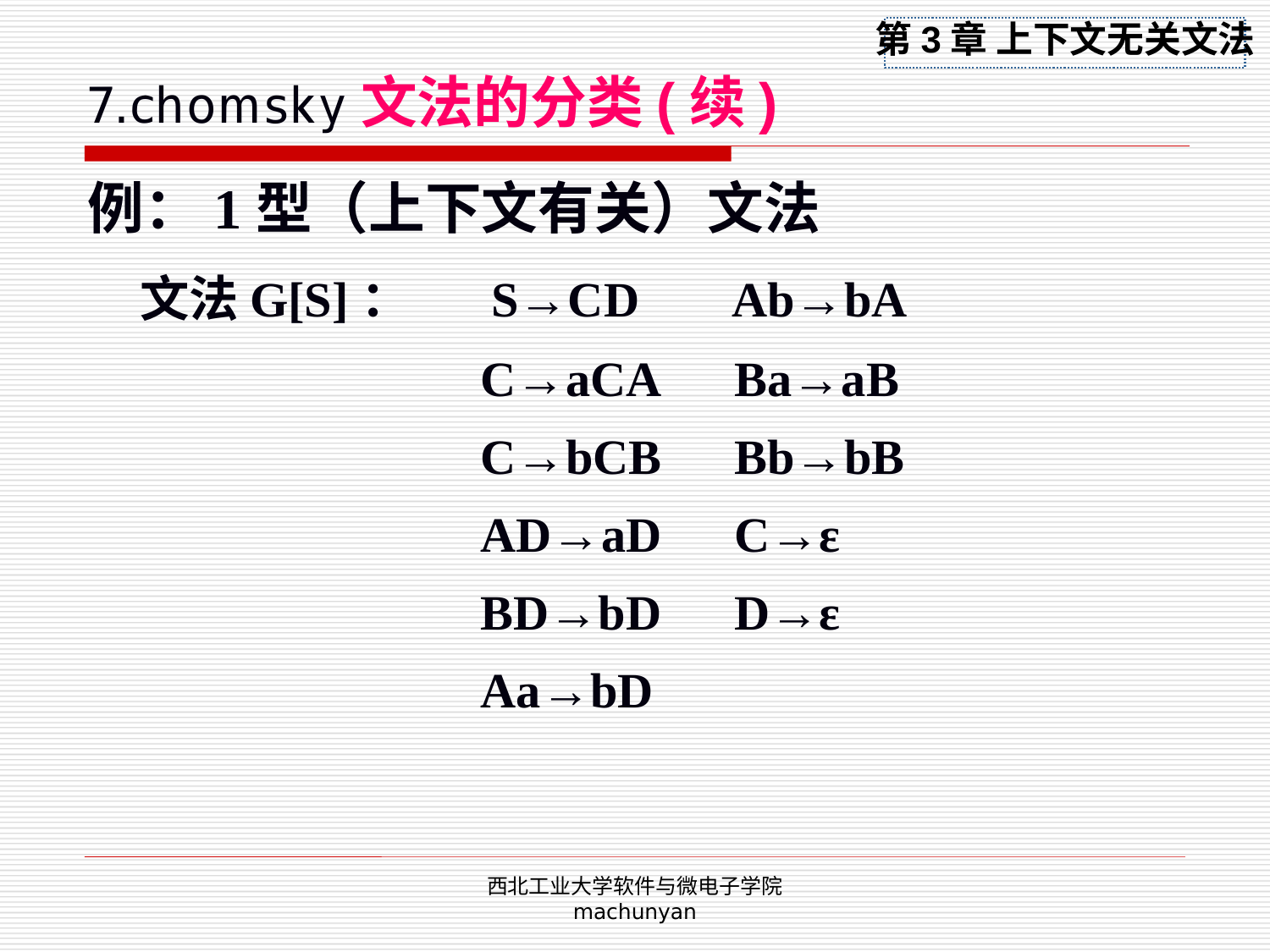

7.chomsky文法的分类(续)
例：1型（上下文有关）文法
   文法G[S]：	 S→CD	 Ab→bA
			 C→aCA	 Ba→aB
			 C→bCB	 Bb→bB
			 AD→aD	 C→ε
			 BD→bD	 D→ε
			 Aa→bD

西北工业大学软件与微电子学院 machunyan
45